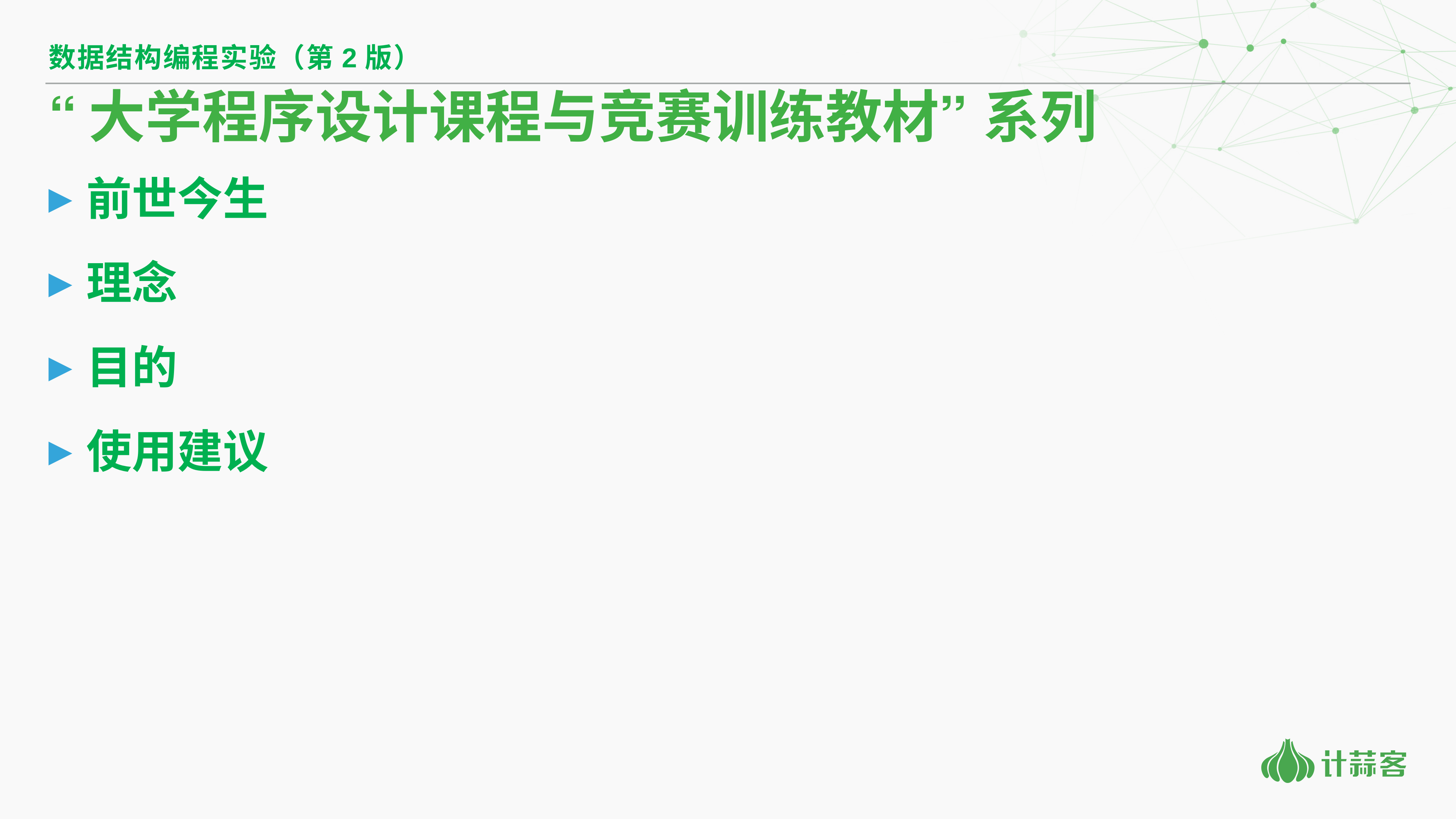

数据结构编程实验（第2版）
# “大学程序设计课程与竞赛训练教材” 系列
前世今生
理念
目的
使用建议